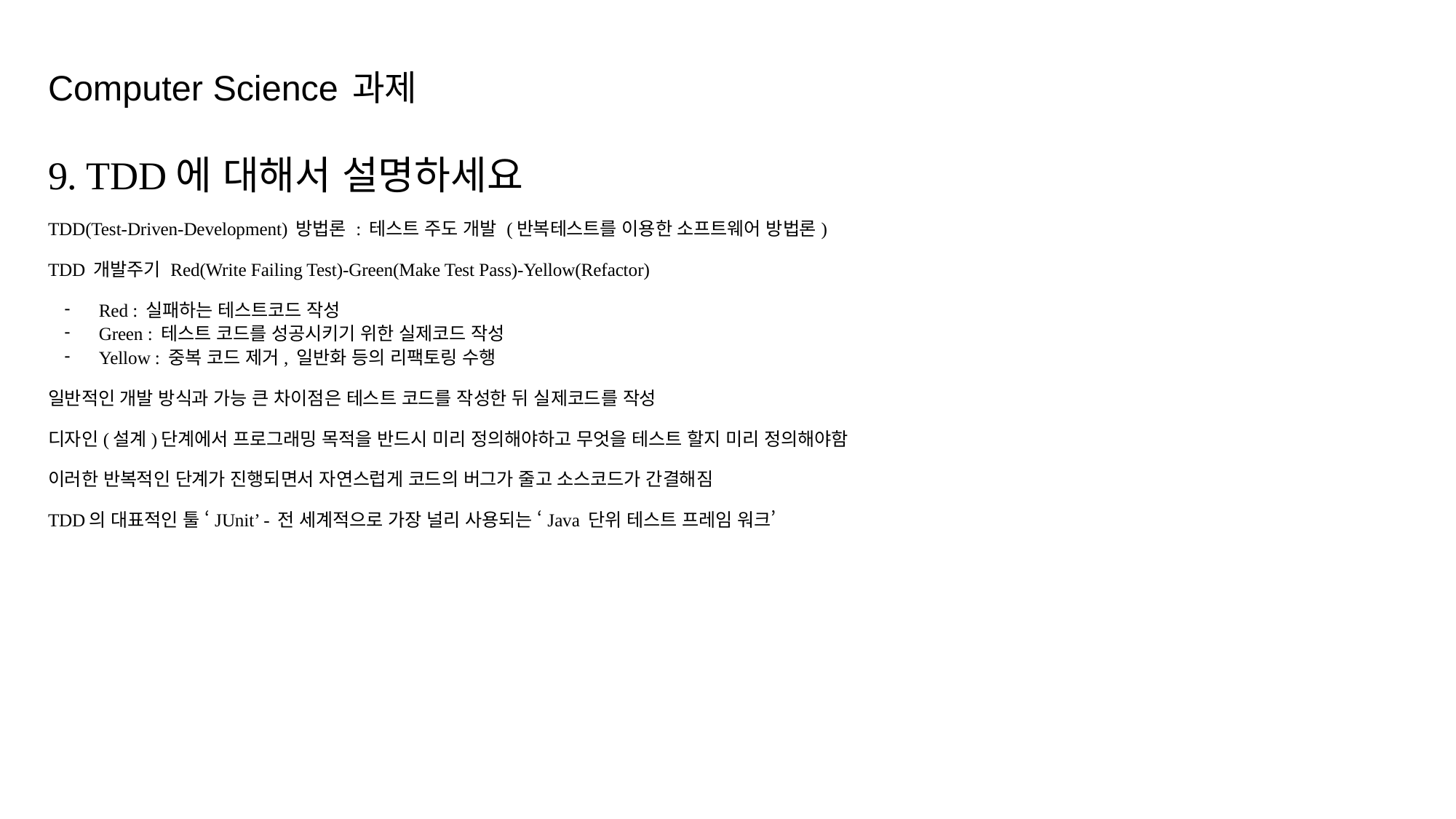

# Computer Science 과제

9. TDD에 대해서 설명하세요
TDD(Test-Driven-Development) 방법론 : 테스트 주도 개발 (반복테스트를 이용한 소프트웨어 방법론)
TDD 개발주기 Red(Write Failing Test)-Green(Make Test Pass)-Yellow(Refactor)
Red : 실패하는 테스트코드 작성
Green : 테스트 코드를 성공시키기 위한 실제코드 작성
Yellow : 중복 코드 제거, 일반화 등의 리팩토링 수행
일반적인 개발 방식과 가능 큰 차이점은 테스트 코드를 작성한 뒤 실제코드를 작성
디자인(설계)단계에서 프로그래밍 목적을 반드시 미리 정의해야하고 무엇을 테스트 할지 미리 정의해야함
이러한 반복적인 단계가 진행되면서 자연스럽게 코드의 버그가 줄고 소스코드가 간결해짐
TDD의 대표적인 툴 ‘JUnit’ - 전 세계적으로 가장 널리 사용되는 ‘Java 단위 테스트 프레임 워크’